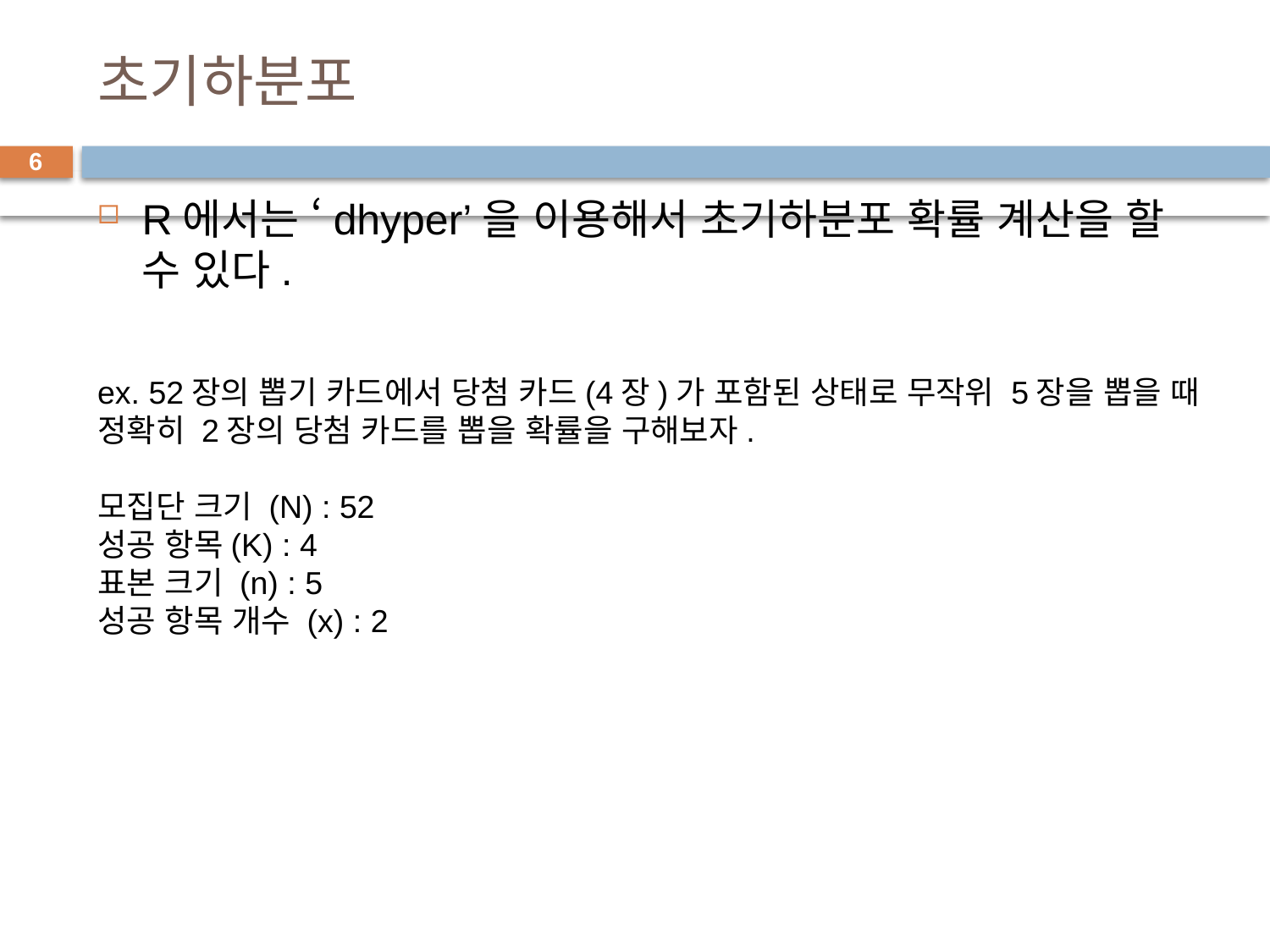

# 초기하분포
6
R에서는 ‘dhyper’을 이용해서 초기하분포 확률 계산을 할 수 있다.
ex. 52장의 뽑기 카드에서 당첨 카드(4장)가 포함된 상태로 무작위 5장을 뽑을 때
정확히 2장의 당첨 카드를 뽑을 확률을 구해보자.

모집단 크기 (N) : 52
성공 항목(K) : 4
표본 크기 (n) : 5
성공 항목 개수 (x) : 2